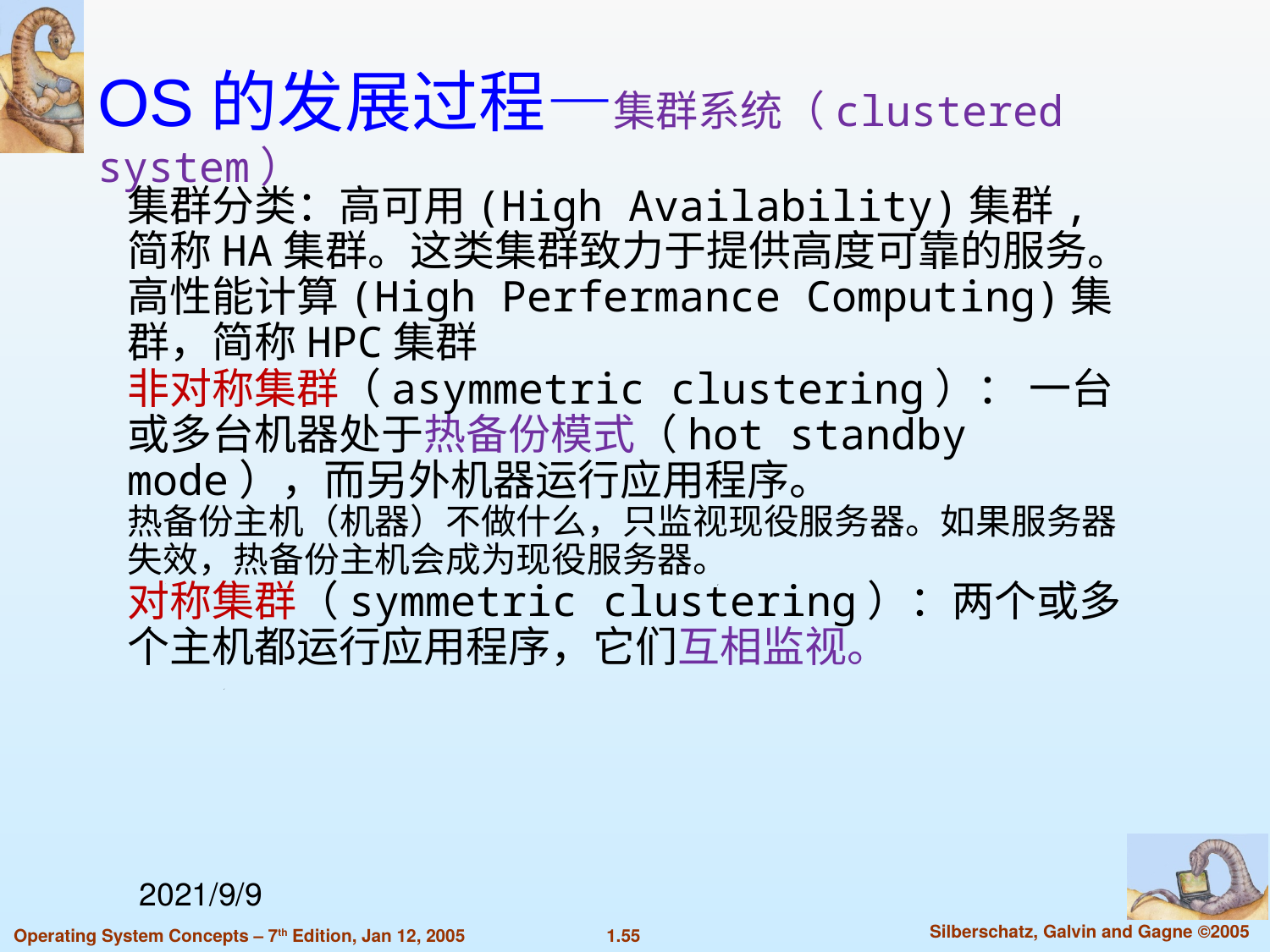

集群分类：高可用(High Availability)集群,简称HA集群。这类集群致力于提供高度可靠的服务。高性能计算(High Perfermance Computing)集群，简称HPC集群
非对称集群（asymmetric clustering）： 一台或多台机器处于热备份模式（hot standby mode），而另外机器运行应用程序。
热备份主机（机器）不做什么，只监视现役服务器。如果服务器失效，热备份主机会成为现役服务器。
对称集群（symmetric clustering）：两个或多个主机都运行应用程序，它们互相监视。
OS的发展过程—集群系统（clustered system）
2021/9/9